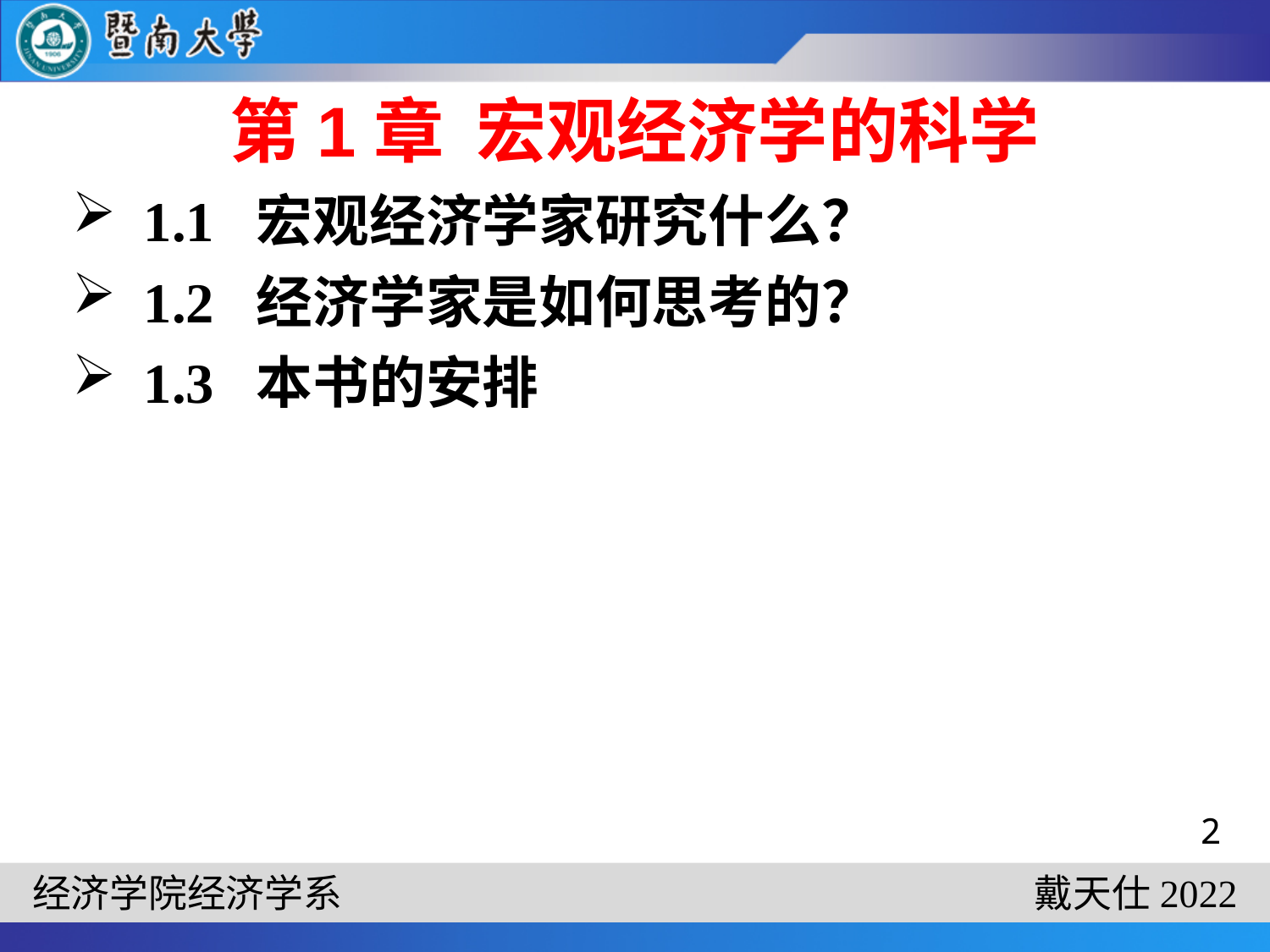

# 第1章  宏观经济学的科学
1.1  宏观经济学家研究什么？
1.2  经济学家是如何思考的？
1.3  本书的安排

2